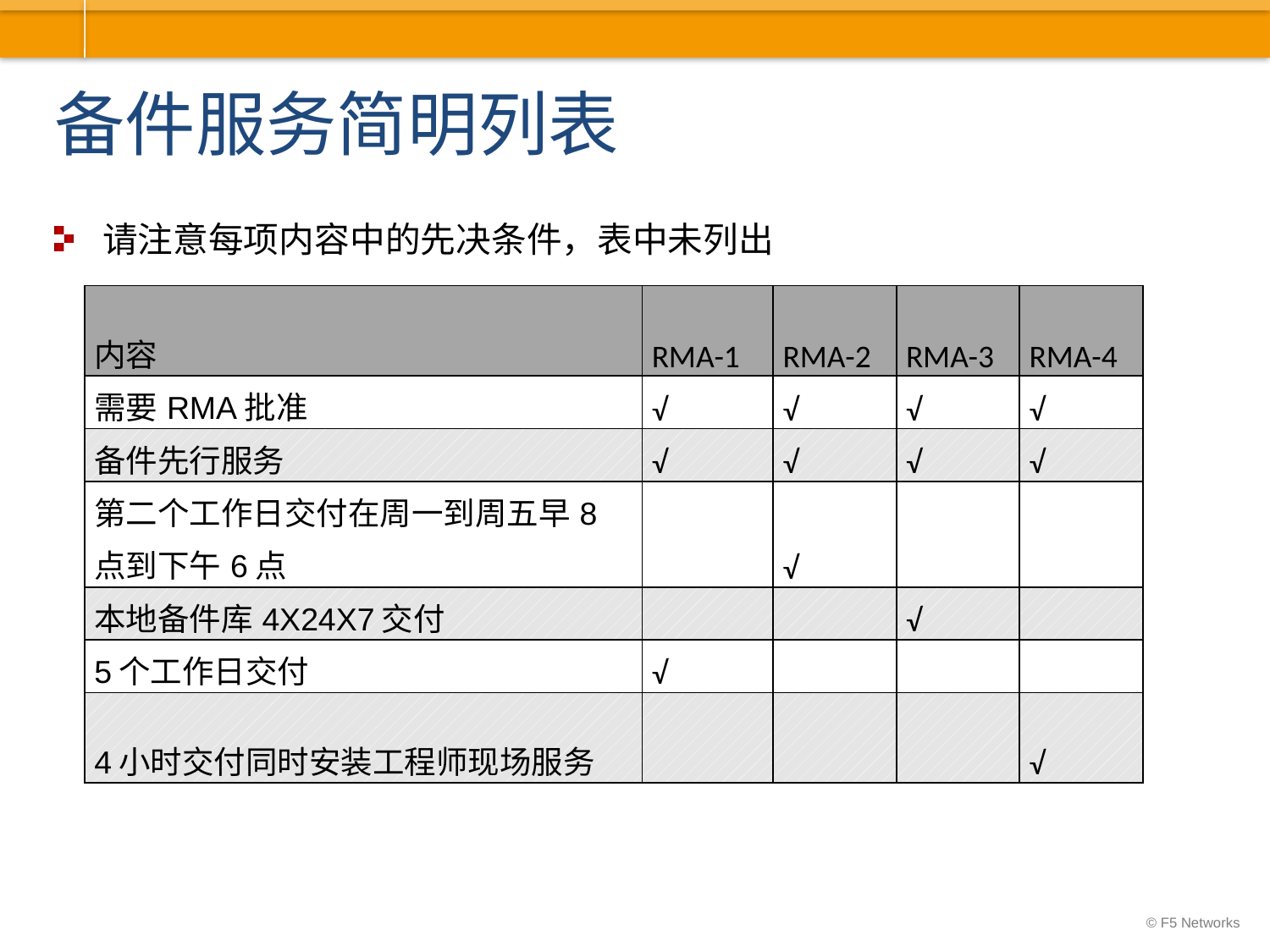

备件服务简明列表
请注意每项内容中的先决条件，表中未列出

| 内容 | RMA-1 | RMA-2 | RMA-3 | RMA-4 |
| --- | --- | --- | --- | --- |
| 需要RMA批准 | √ | √ | √ | √ |
| 备件先行服务 | √ | √ | √ | √ |
| 第二个工作日交付在周一到周五早8点到下午6点 |  | √ |  |  |
| 本地备件库4X24X7交付 |  |  | √ |  |
| 5个工作日交付 | √ |  |  |  |
| 4小时交付同时安装工程师现场服务 |  |  |  | √ |